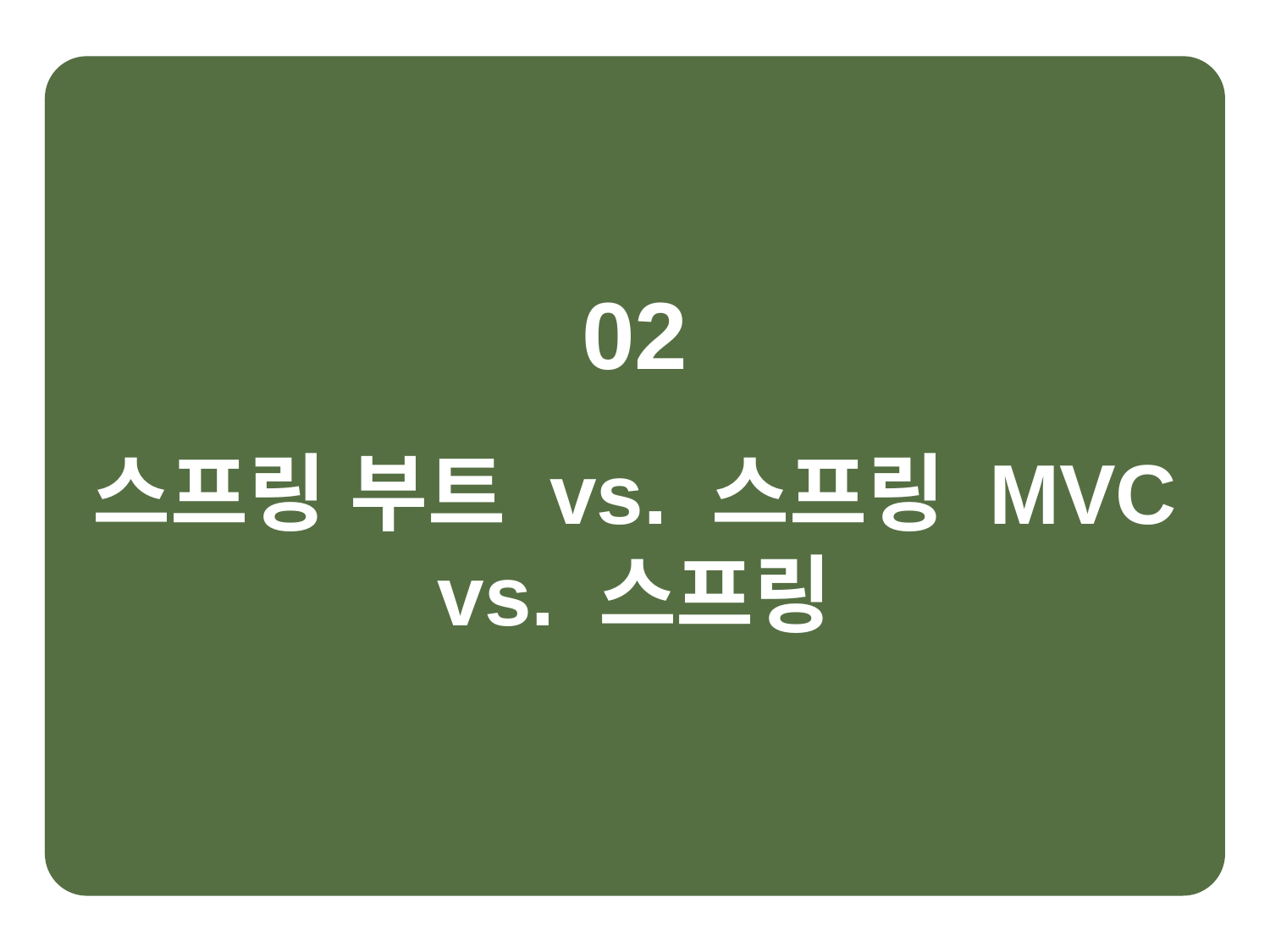

02
스프링 부트 vs. 스프링 MVC vs. 스프링